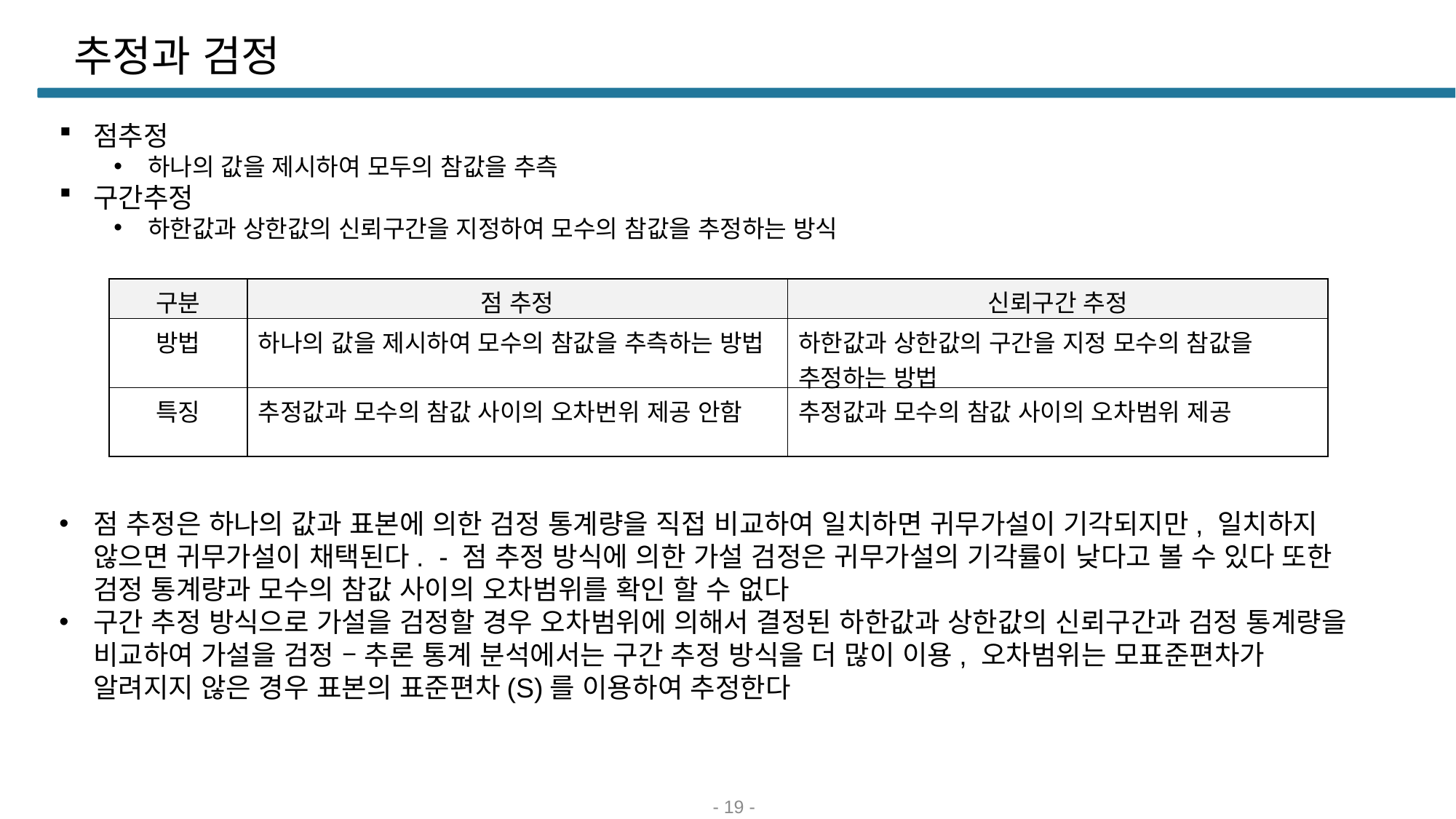

# 추정과 검정
점추정
하나의 값을 제시하여 모두의 참값을 추측
구간추정
하한값과 상한값의 신뢰구간을 지정하여 모수의 참값을 추정하는 방식

| 구분 | 점 추정 | 신뢰구간 추정 |
| --- | --- | --- |
| 방법 | 하나의 값을 제시하여 모수의 참값을 추측하는 방법 | 하한값과 상한값의 구간을 지정 모수의 참값을 추정하는 방법 |
| 특징 | 추정값과 모수의 참값 사이의 오차번위 제공 안함 | 추정값과 모수의 참값 사이의 오차범위 제공 |
점 추정은 하나의 값과 표본에 의한 검정 통계량을 직접 비교하여 일치하면 귀무가설이 기각되지만, 일치하지 않으면 귀무가설이 채택된다.  - 점 추정 방식에 의한 가설 검정은 귀무가설의 기각률이 낮다고 볼 수 있다 또한 검정 통계량과 모수의 참값 사이의 오차범위를 확인 할 수 없다
구간 추정 방식으로 가설을 검정할 경우 오차범위에 의해서 결정된 하한값과 상한값의 신뢰구간과 검정 통계량을 비교하여 가설을 검정 – 추론 통계 분석에서는 구간 추정 방식을 더 많이 이용, 오차범위는 모표준편차가 알려지지 않은 경우 표본의 표준편차(S)를 이용하여 추정한다
- 19 -